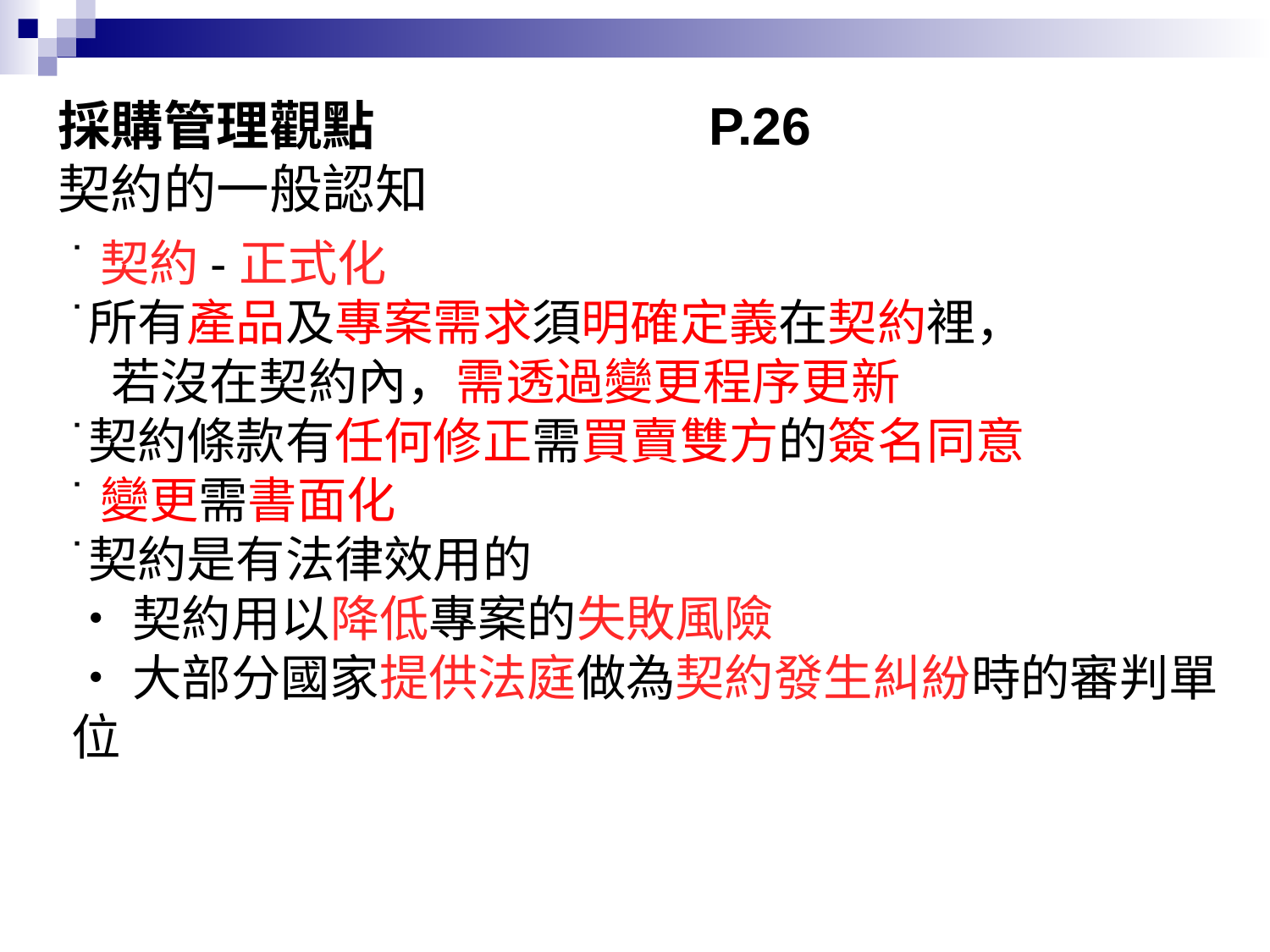

採購管理觀點                      P.26
契約的一般認知
˙契約-正式化
˙所有產品及專案需求須明確定義在契約裡，
  若沒在契約內，需透過變更程序更新
˙契約條款有任何修正需買賣雙方的簽名同意
˙變更需書面化
˙契約是有法律效用的
‧契約用以降低專案的失敗風險
‧大部分國家提供法庭做為契約發生糾紛時的審判單位